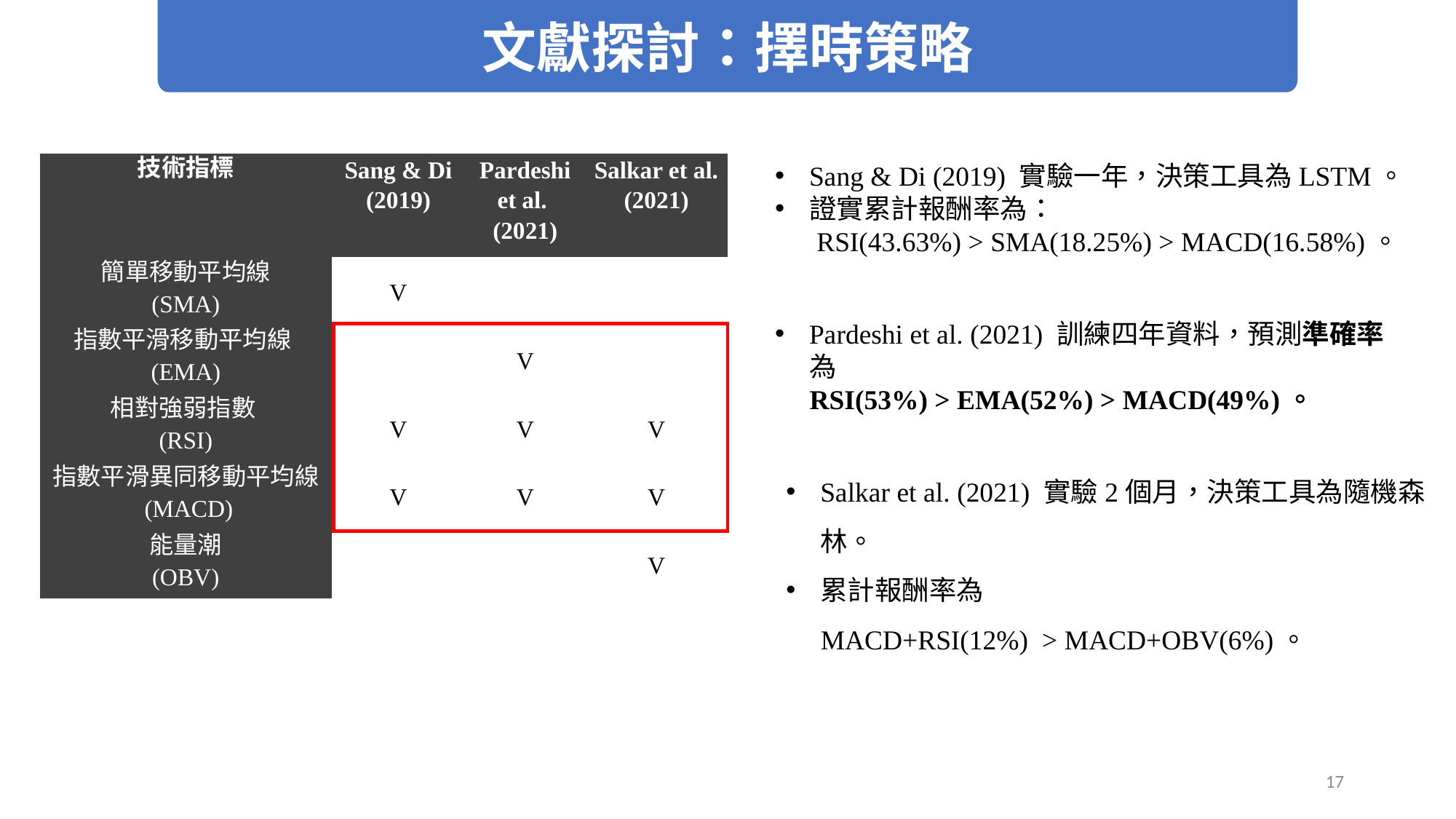

文獻探討：擇時策略
| 技術指標 | Sang & Di (2019) | Pardeshi et al. (2021) | Salkar et al. (2021) |
| --- | --- | --- | --- |
| 簡單移動平均線 (SMA) | V |  |  |
| 指數平滑移動平均線(EMA) |  | V |  |
| 相對強弱指數 (RSI) | V | V | V |
| 指數平滑異同移動平均線 (MACD) | V | V | V |
| 能量潮 (OBV) |  |  | V |
Sang & Di (2019) 實驗一年，決策工具為LSTM。
證實累計報酬率為：
      RSI(43.63%) > SMA(18.25%) > MACD(16.58%)。
Pardeshi et al. (2021) 訓練四年資料，預測準確率為
     RSI(53%) > EMA(52%) > MACD(49%)。

Salkar et al. (2021) 實驗2個月，決策工具為隨機森林。
累計報酬率為
     MACD+RSI(12%)  > MACD+OBV(6%)。
17